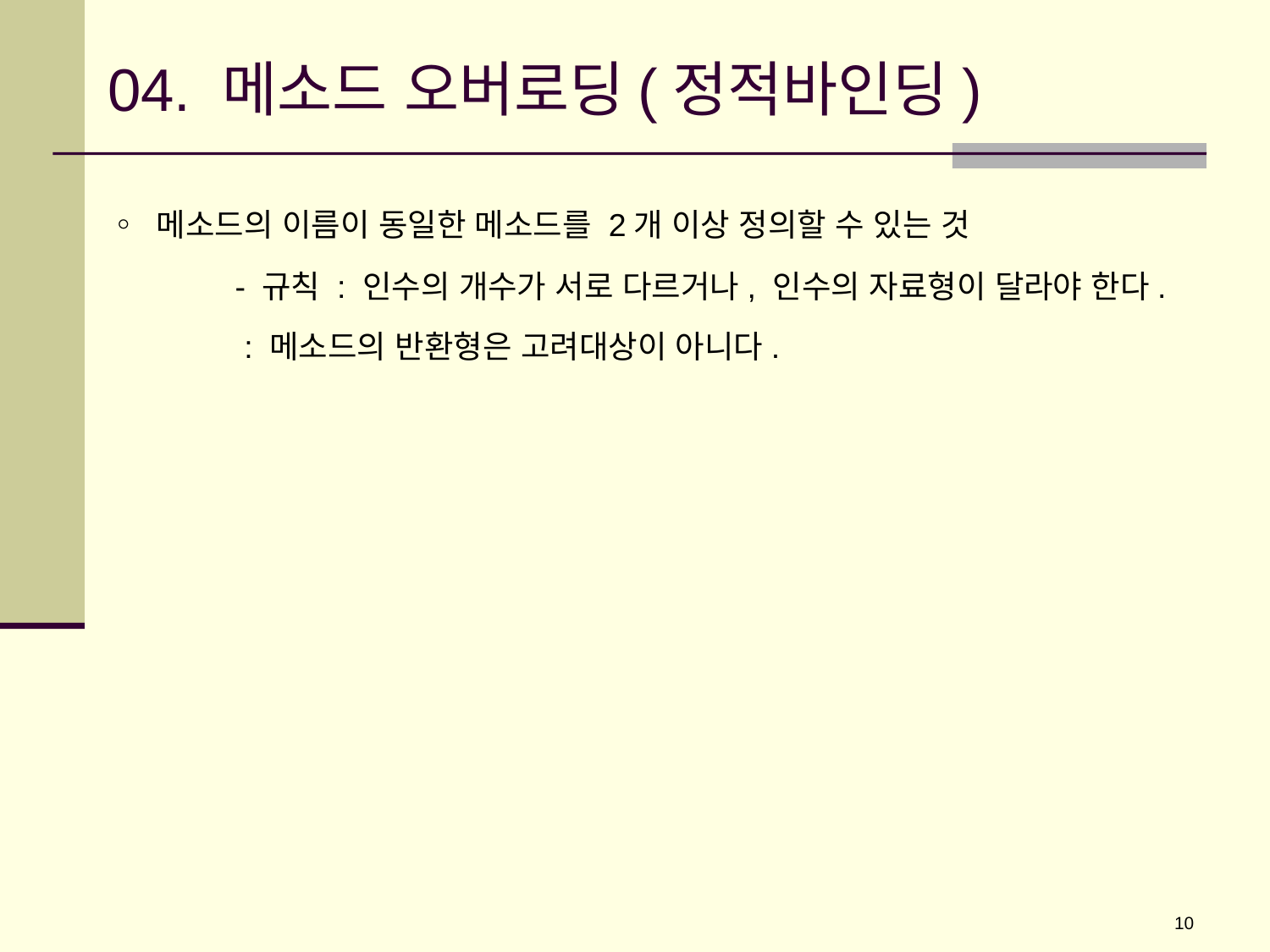

# 04. 메소드 오버로딩(정적바인딩)
◦ 메소드의 이름이 동일한 메소드를 2개 이상 정의할 수 있는 것
	- 규칙 : 인수의 개수가 서로 다르거나, 인수의 자료형이 달라야 한다.
	 : 메소드의 반환형은 고려대상이 아니다.
10